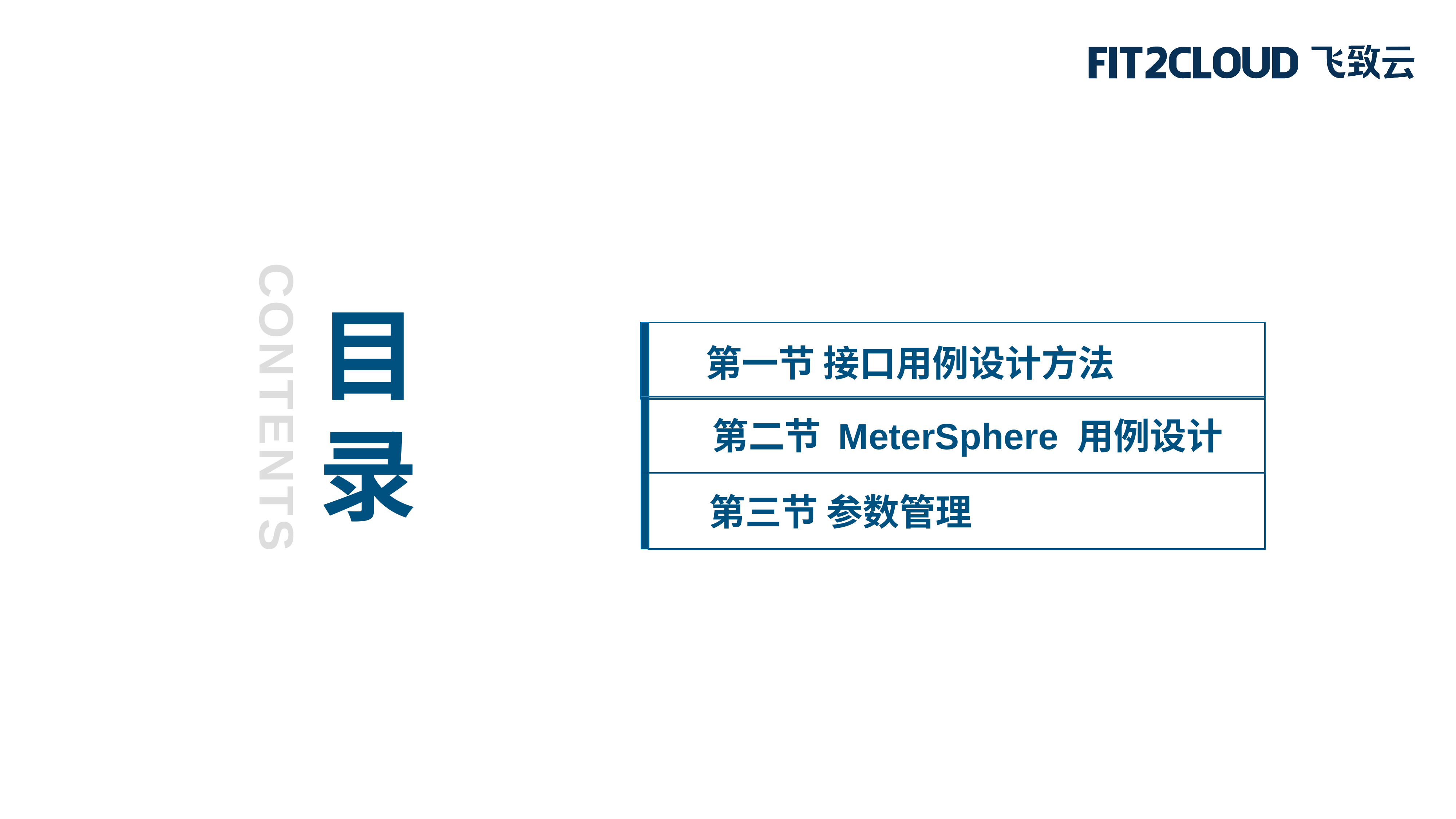

目
录

    第一节 接口用例设计方法

CONTENTS
第二节 MeterSphere 用例设计

      第三节 参数管理